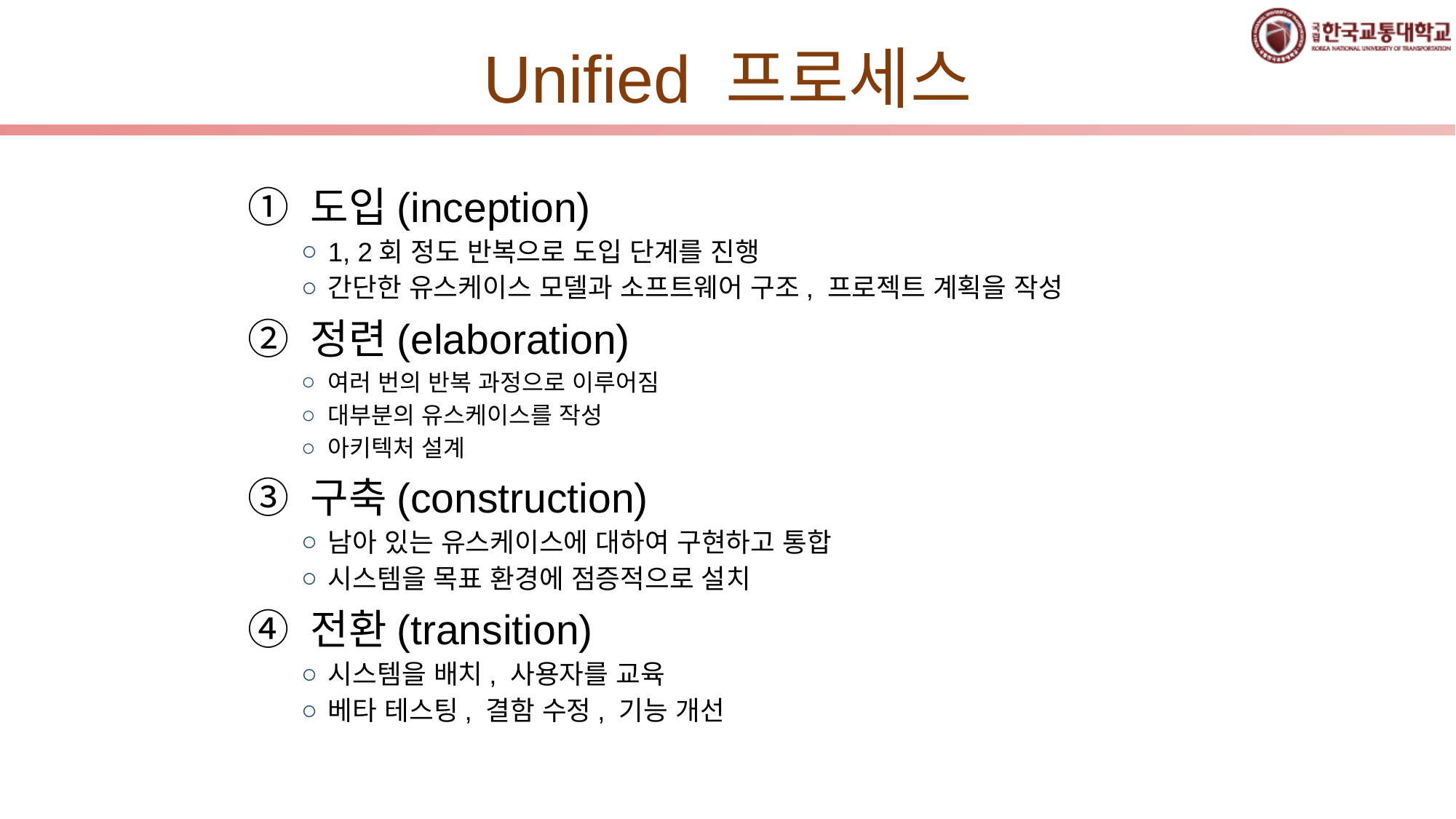

# Unified 프로세스
① 도입(inception)
1, 2회 정도 반복으로 도입 단계를 진행
간단한 유스케이스 모델과 소프트웨어 구조, 프로젝트 계획을 작성
② 정련(elaboration)
여러 번의 반복 과정으로 이루어짐
대부분의 유스케이스를 작성
아키텍처 설계
③ 구축(construction)
남아 있는 유스케이스에 대하여 구현하고 통합
시스템을 목표 환경에 점증적으로 설치
④ 전환(transition)
시스템을 배치, 사용자를 교육
베타 테스팅, 결함 수정, 기능 개선